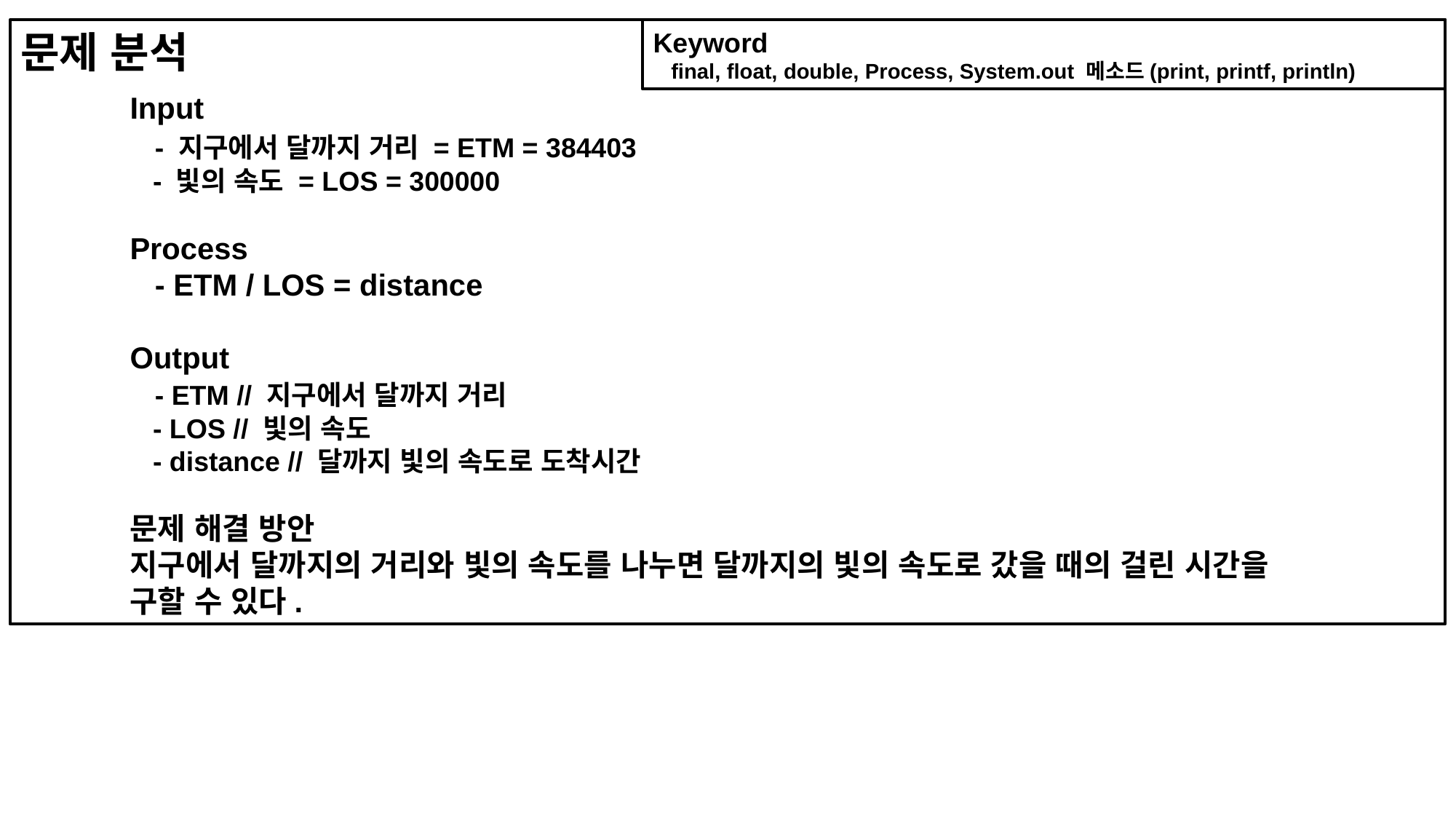

문제 분석
	Input
	   - 지구에서 달까지 거리 = ETM = 384403
	   - 빛의 속도 = LOS = 300000

	Process
	   - ETM / LOS = distance

	Output
	   - ETM // 지구에서 달까지 거리
	   - LOS // 빛의 속도
	   - distance // 달까지 빛의 속도로 도착시간

	문제 해결 방안
	지구에서 달까지의 거리와 빛의 속도를 나누면 달까지의 빛의 속도로 갔을 때의 걸린 시간을
	구할 수 있다.
Keyword
   final, float, double, Process, System.out 메소드(print, printf, println)